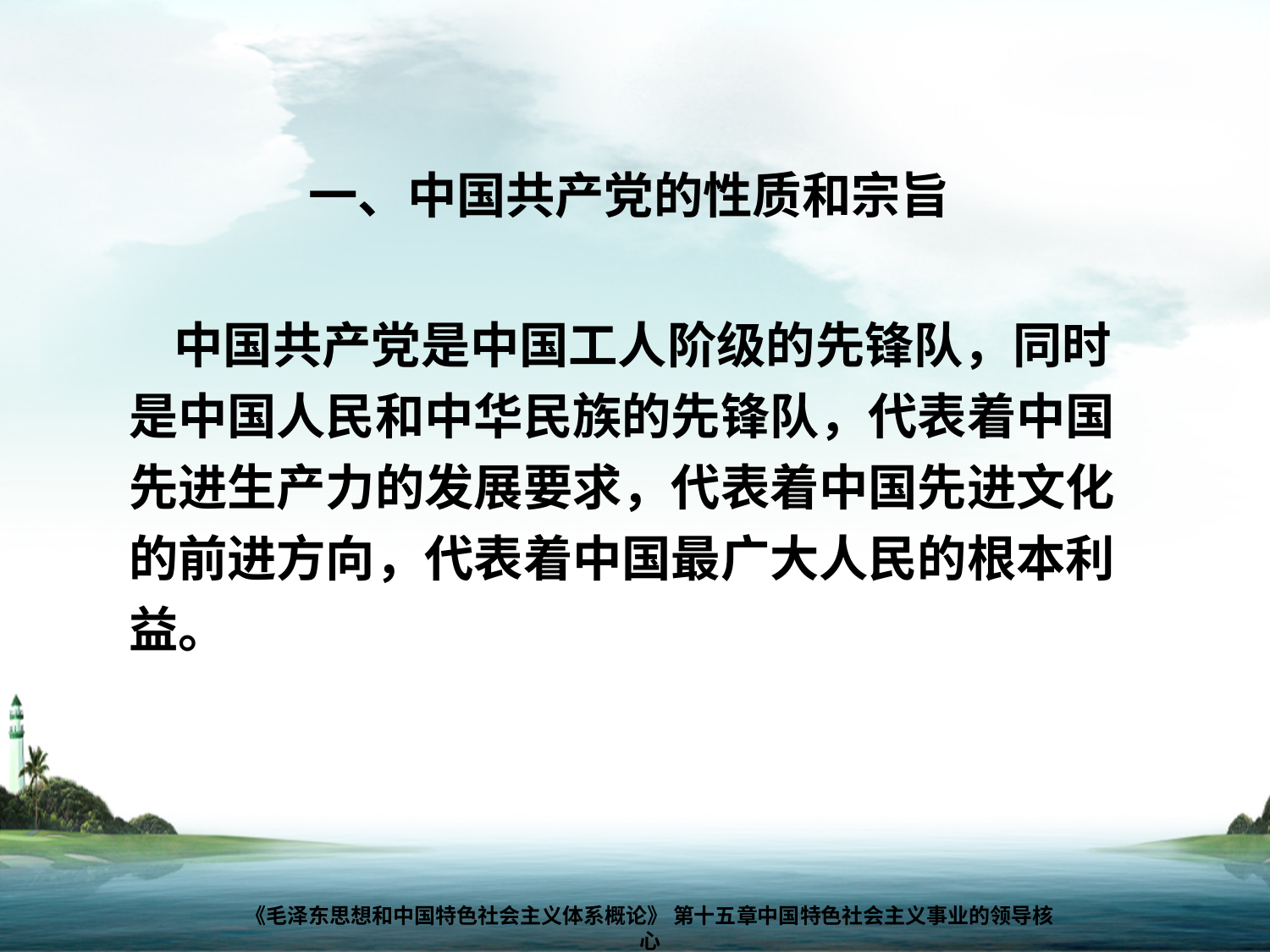

一、中国共产党的性质和宗旨
   中国共产党是中国工人阶级的先锋队，同时是中国人民和中华民族的先锋队，代表着中国先进生产力的发展要求，代表着中国先进文化的前进方向，代表着中国最广大人民的根本利益。
《毛泽东思想和中国特色社会主义体系概论》 第十五章中国特色社会主义事业的领导核心